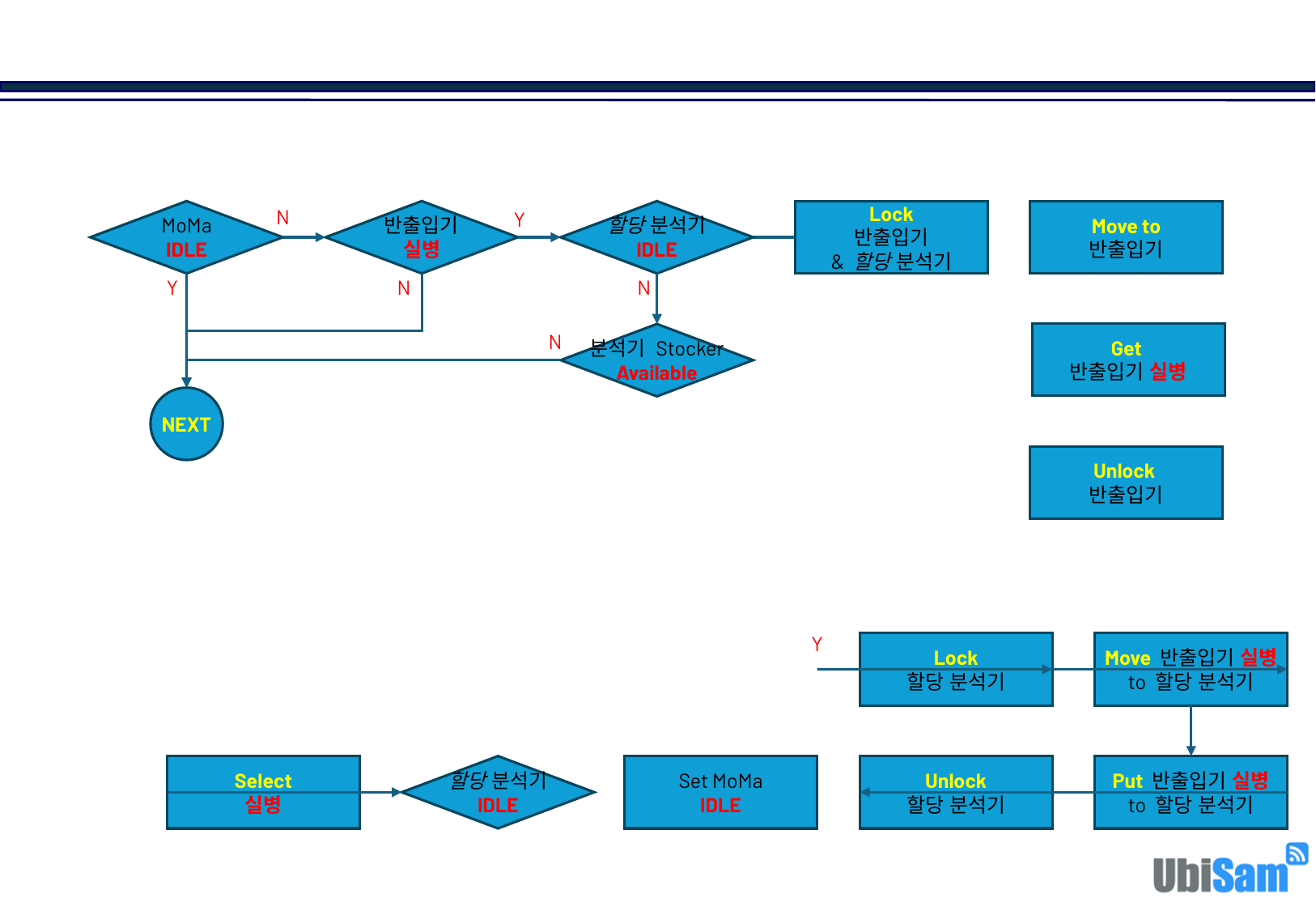

#
N
MoMa
IDLE
반출입기
실병
Y
할당 분석기
IDLE
Lock
반출입기
& 할당 분석기
Move to
반출입기
N
Y
N
N
Get
반출입기 실병
분석기 Stocker
Available
NEXT
Unlock
반출입기
Y
Lock
할당 분석기
Move 반출입기 실병
to 할당 분석기
Select
실병
할당 분석기
IDLE
Set MoMa
IDLE
Unlock
할당 분석기
Put 반출입기 실병
to 할당 분석기